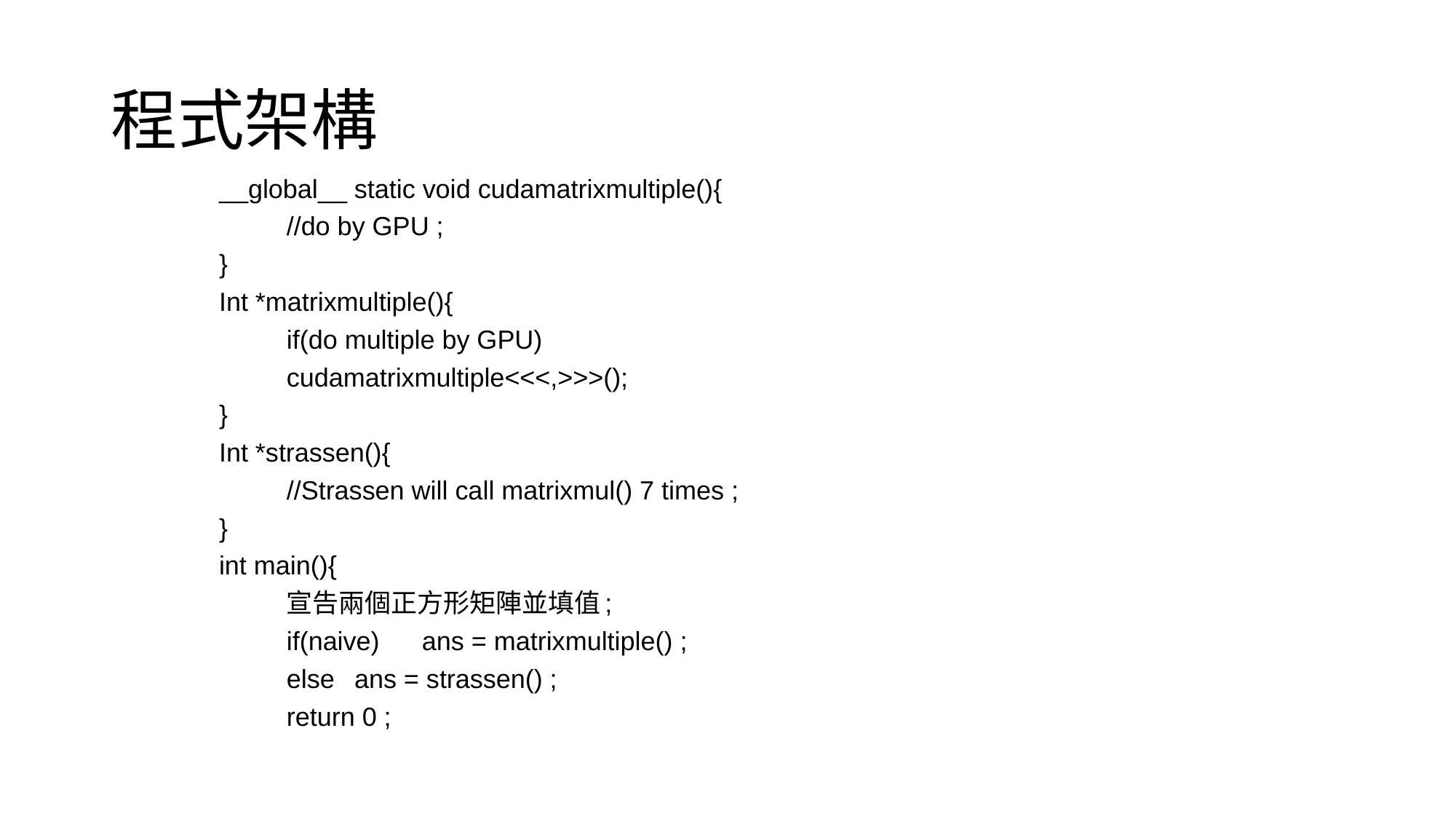

# 程式架構
__global__ static void cudamatrixmultiple(){
	//do by GPU ;
}
Int *matrixmultiple(){
	if(do multiple by GPU)
		cudamatrixmultiple<<<,>>>();
}
Int *strassen(){
	//Strassen will call matrixmul() 7 times ;
}
int main(){
	宣告兩個正方形矩陣並填值;
	if(naive)	ans = matrixmultiple() ;
	else	ans = strassen() ;
	return 0 ;